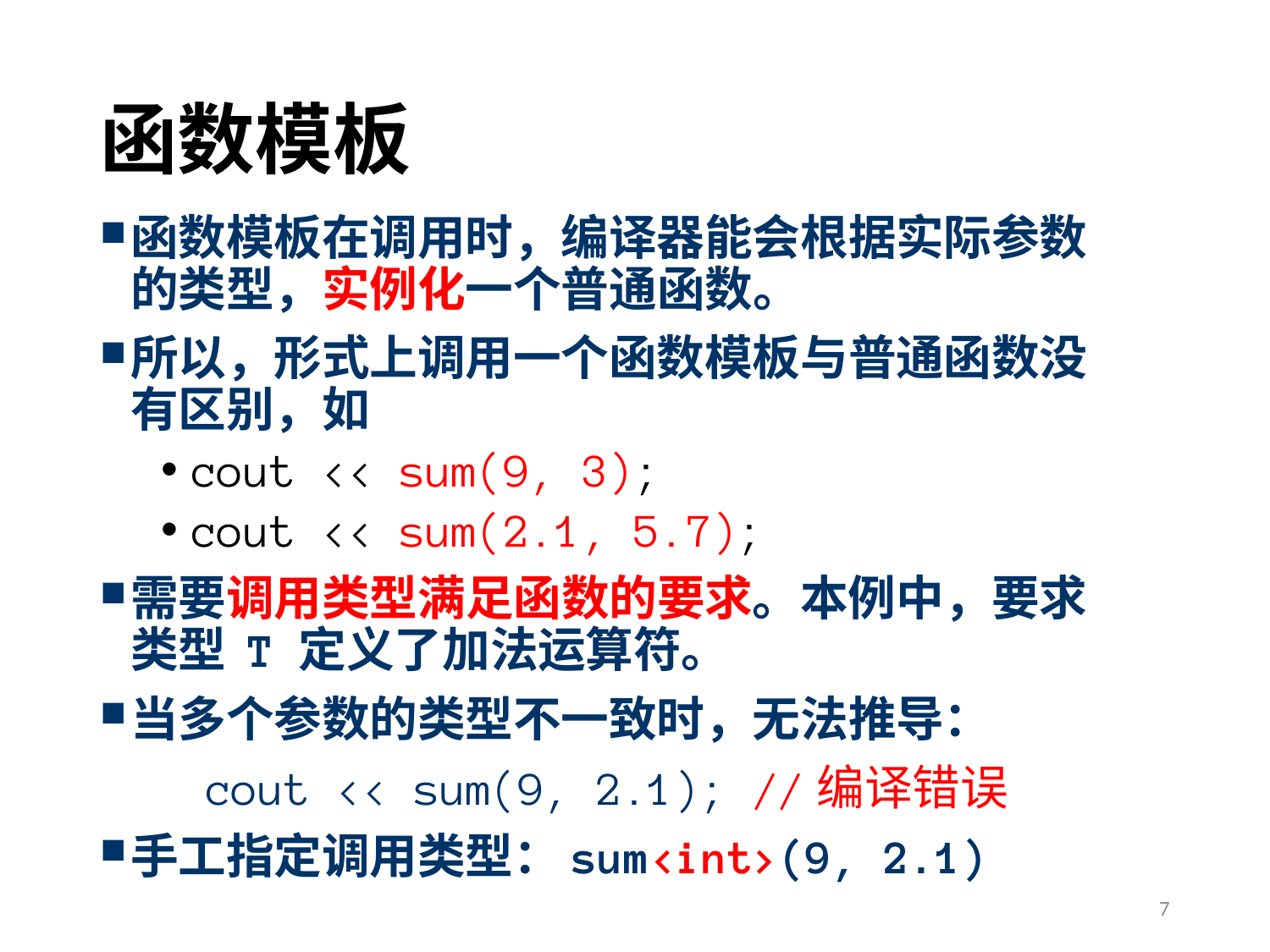

# 函数模板
函数模板在调用时，编译器能会根据实际参数的类型，实例化一个普通函数。
所以，形式上调用一个函数模板与普通函数没有区别，如
cout << sum(9, 3);
cout << sum(2.1, 5.7);
需要调用类型满足函数的要求。本例中，要求类型 T 定义了加法运算符。
当多个参数的类型不一致时，无法推导：
        cout << sum(9, 2.1); //编译错误
手工指定调用类型：sum<int>(9, 2.1)
7